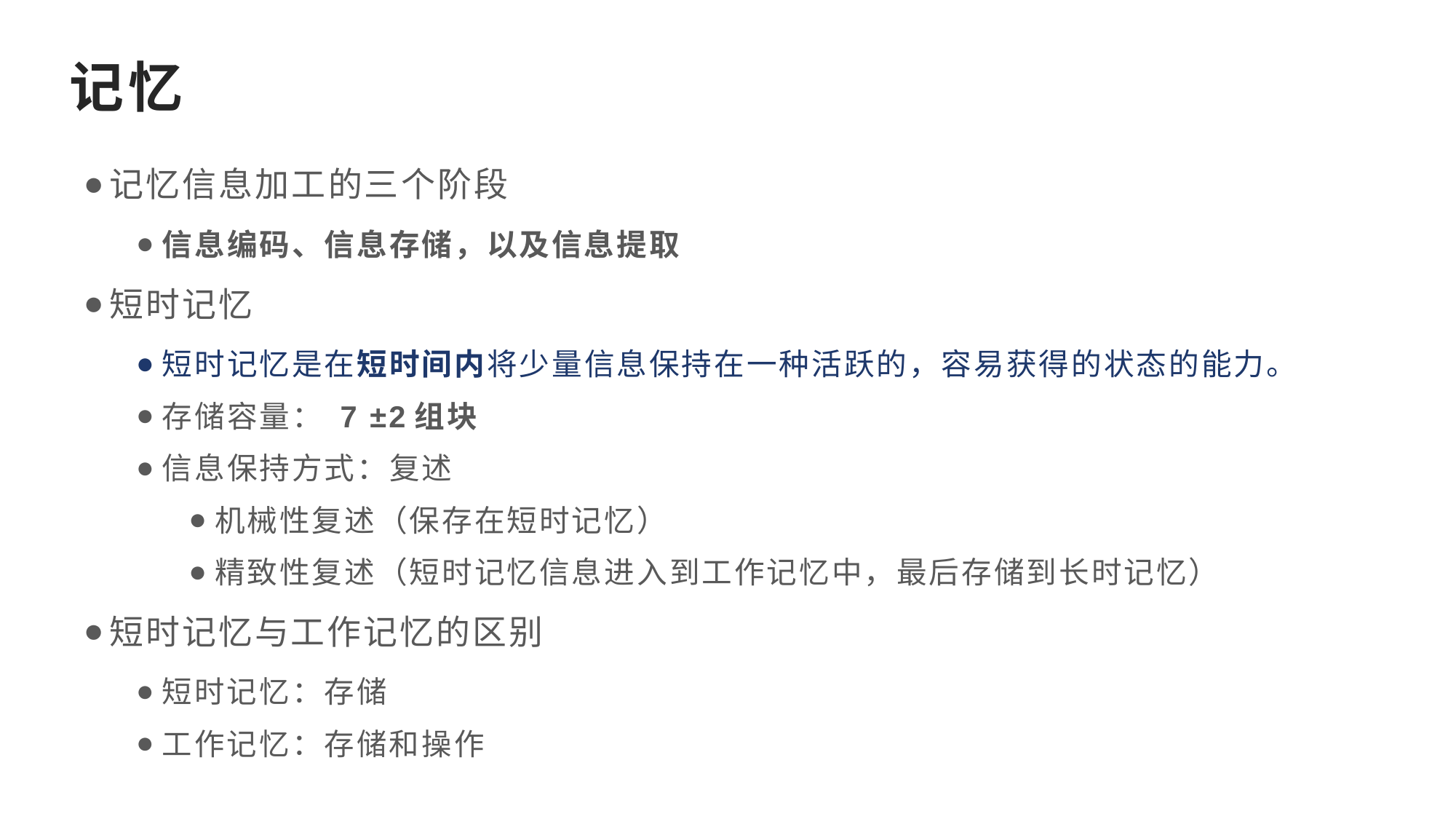

# 记忆
记忆信息加工的三个阶段
信息编码、信息存储，以及信息提取
短时记忆
短时记忆是在短时间内将少量信息保持在一种活跃的，容易获得的状态的能力。
存储容量： 7 ±2组块
信息保持方式：复述
机械性复述（保存在短时记忆）
精致性复述（短时记忆信息进入到工作记忆中，最后存储到长时记忆）
短时记忆与工作记忆的区别
短时记忆：存储
工作记忆：存储和操作